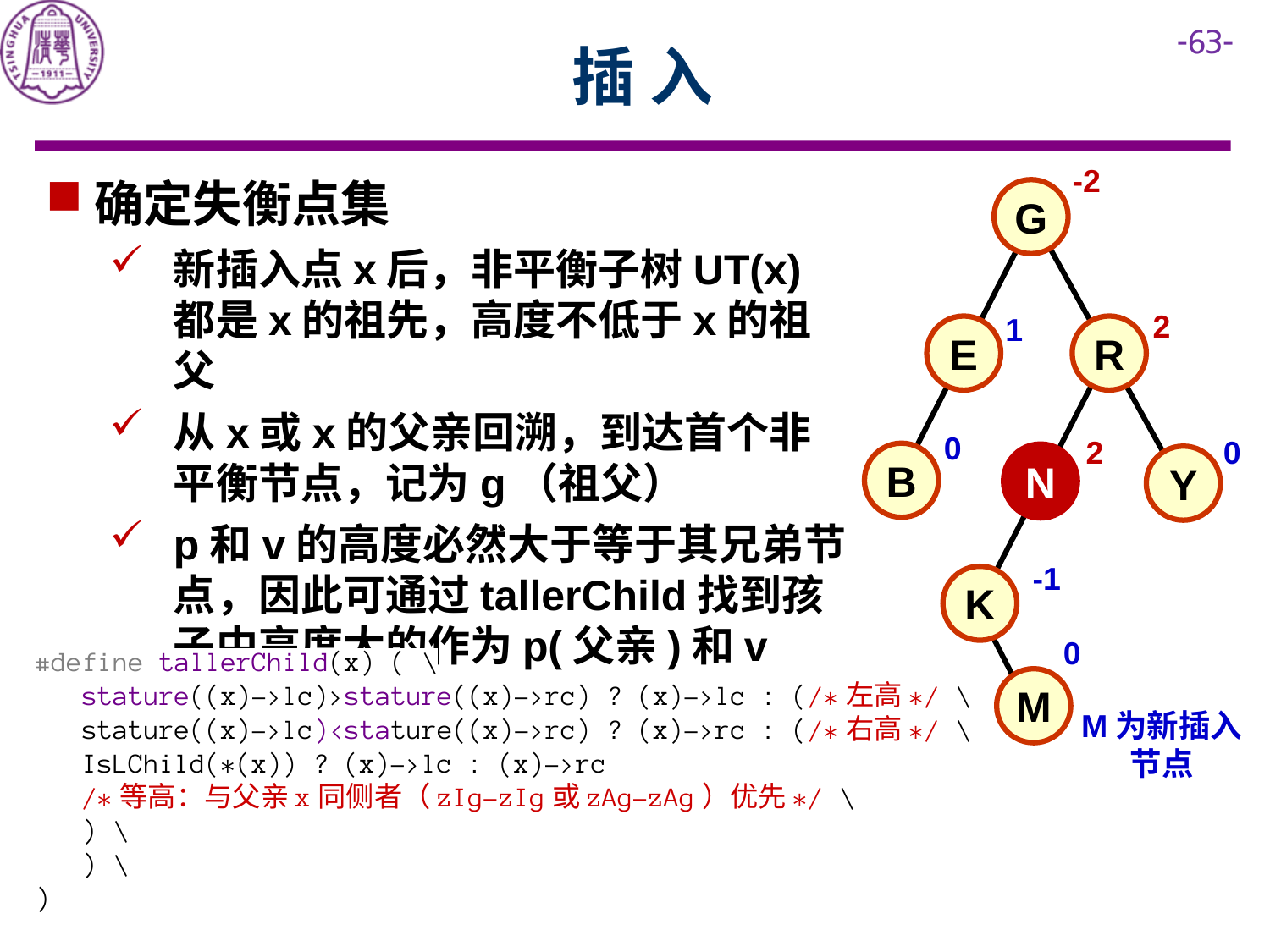

# 插 入
-2
确定失衡点集
新插入点x后，非平衡子树UT(x)都是x的祖先，高度不低于x的祖父
从x或x的父亲回溯，到达首个非平衡节点，记为g（祖父）
p和v的高度必然大于等于其兄弟节点，因此可通过tallerChild找到孩子中高度大的作为p(父亲)和v
G

2
1
E
R

0
2
0
B
N
Y
-1
K

0
#define tallerChild(x) ( \
   stature((x)->lc)>stature((x)->rc) ? (x)->lc : (/*左高*/ \
   stature((x)->lc)<stature((x)->rc) ? (x)->rc : (/*右高*/ \
   IsLChild(*(x)) ? (x)->lc : (x)->rc
   /*等高：与父亲x同侧者（zIg-zIg或zAg-zAg）优先*/ \
   ) \
   ) \
)
M
M为新插入节点